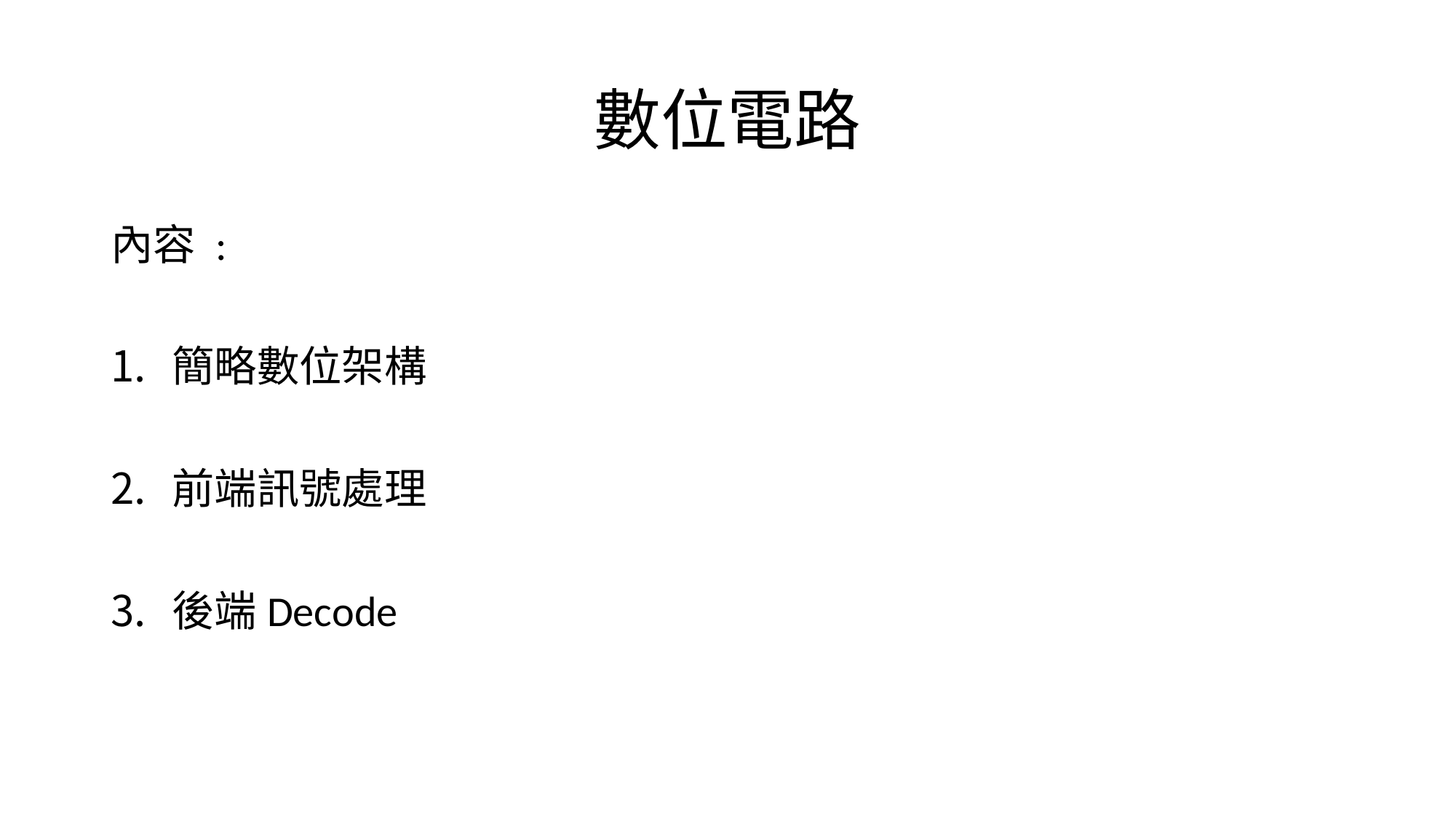

# 數位電路
內容 :

簡略數位架構

前端訊號處理

後端Decode